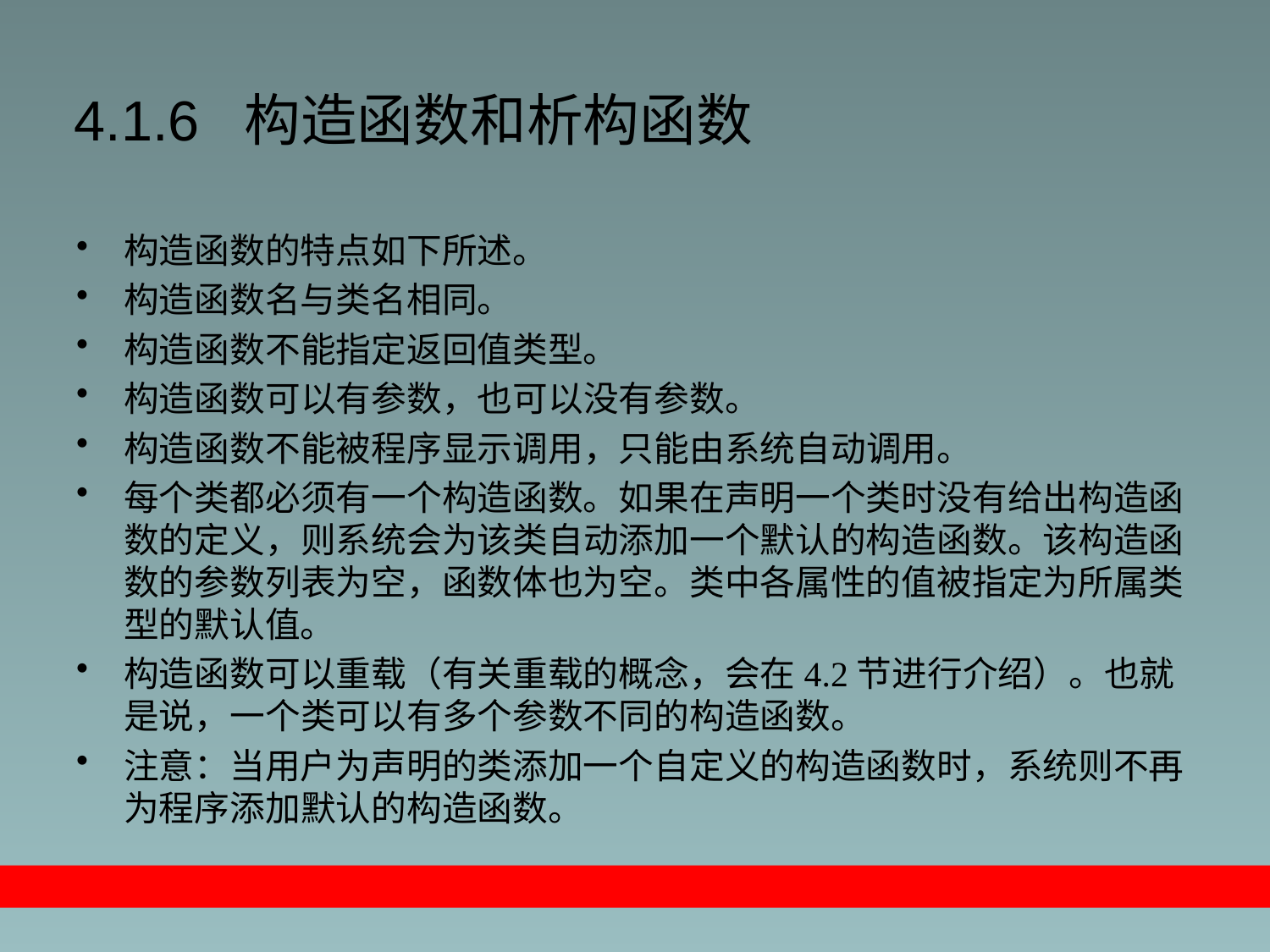

# 4.1.6  构造函数和析构函数
构造函数的特点如下所述。
构造函数名与类名相同。
构造函数不能指定返回值类型。
构造函数可以有参数，也可以没有参数。
构造函数不能被程序显示调用，只能由系统自动调用。
每个类都必须有一个构造函数。如果在声明一个类时没有给出构造函数的定义，则系统会为该类自动添加一个默认的构造函数。该构造函数的参数列表为空，函数体也为空。类中各属性的值被指定为所属类型的默认值。
构造函数可以重载（有关重载的概念，会在4.2节进行介绍）。也就是说，一个类可以有多个参数不同的构造函数。
注意：当用户为声明的类添加一个自定义的构造函数时，系统则不再为程序添加默认的构造函数。